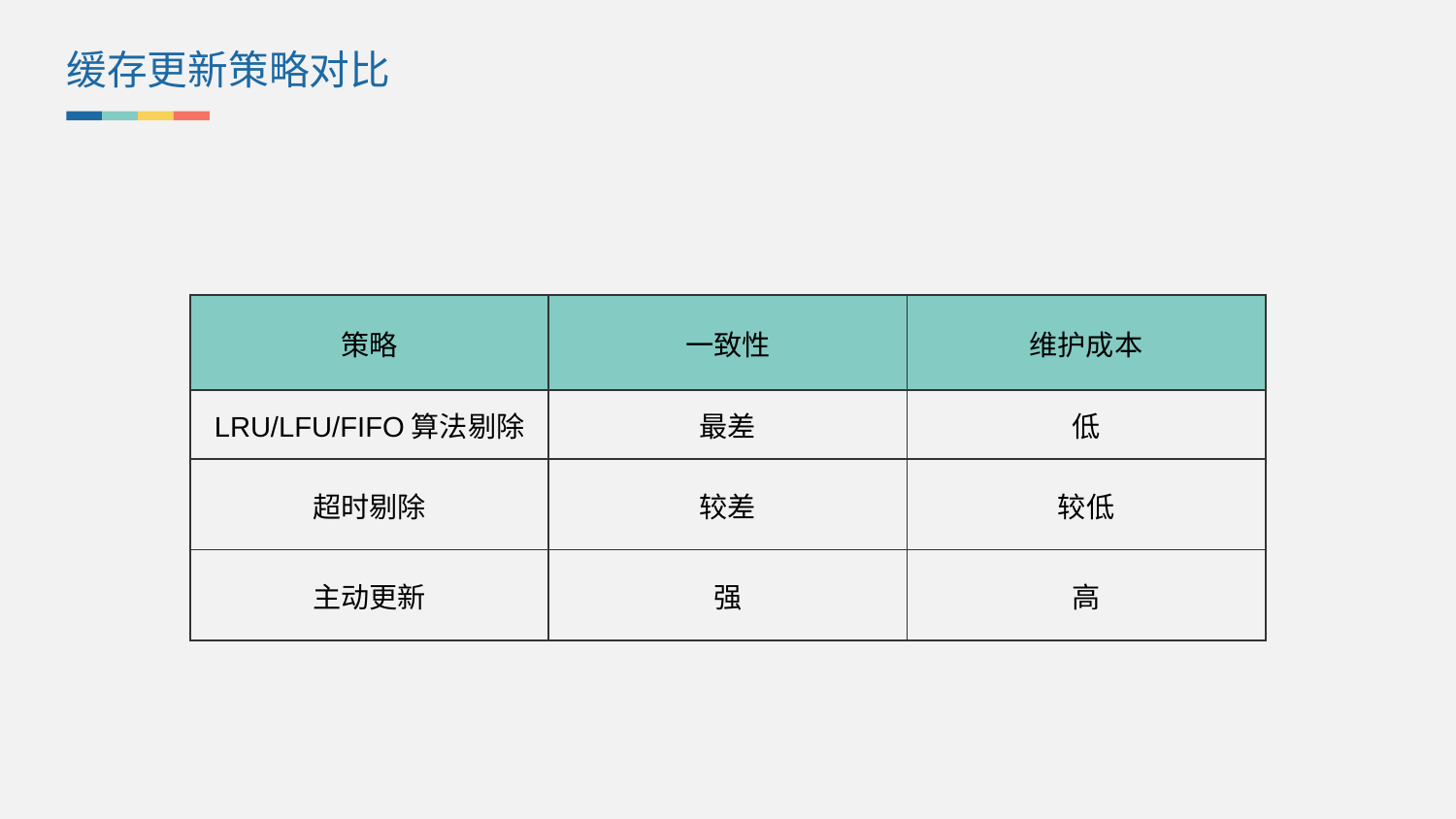

缓存更新策略对比

| 策略 | 一致性 | 维护成本 |
| --- | --- | --- |
| LRU/LFU/FIFO算法剔除 | 最差 | 低 |
| 超时剔除 | 较差 | 较低 |
| 主动更新 | 强 | 高 |